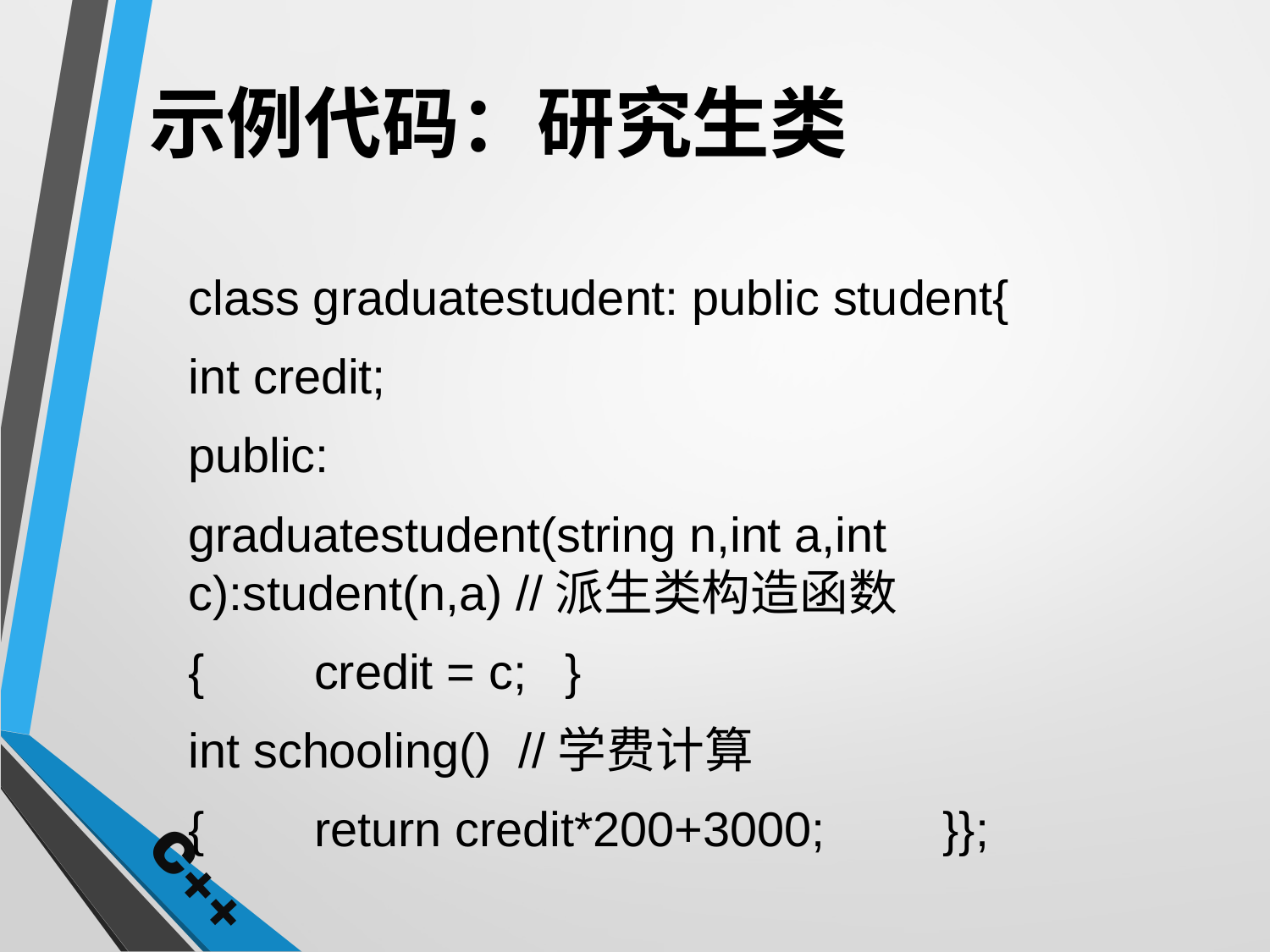

# 示例代码：研究生类
	class graduatestudent: public student{
	int credit;
	public:
		graduatestudent(string n,int a,int c):student(n,a) //派生类构造函数
	{ 		credit = c; 	}
		int schooling()  //学费计算
		{	return credit*200+3000;		}};